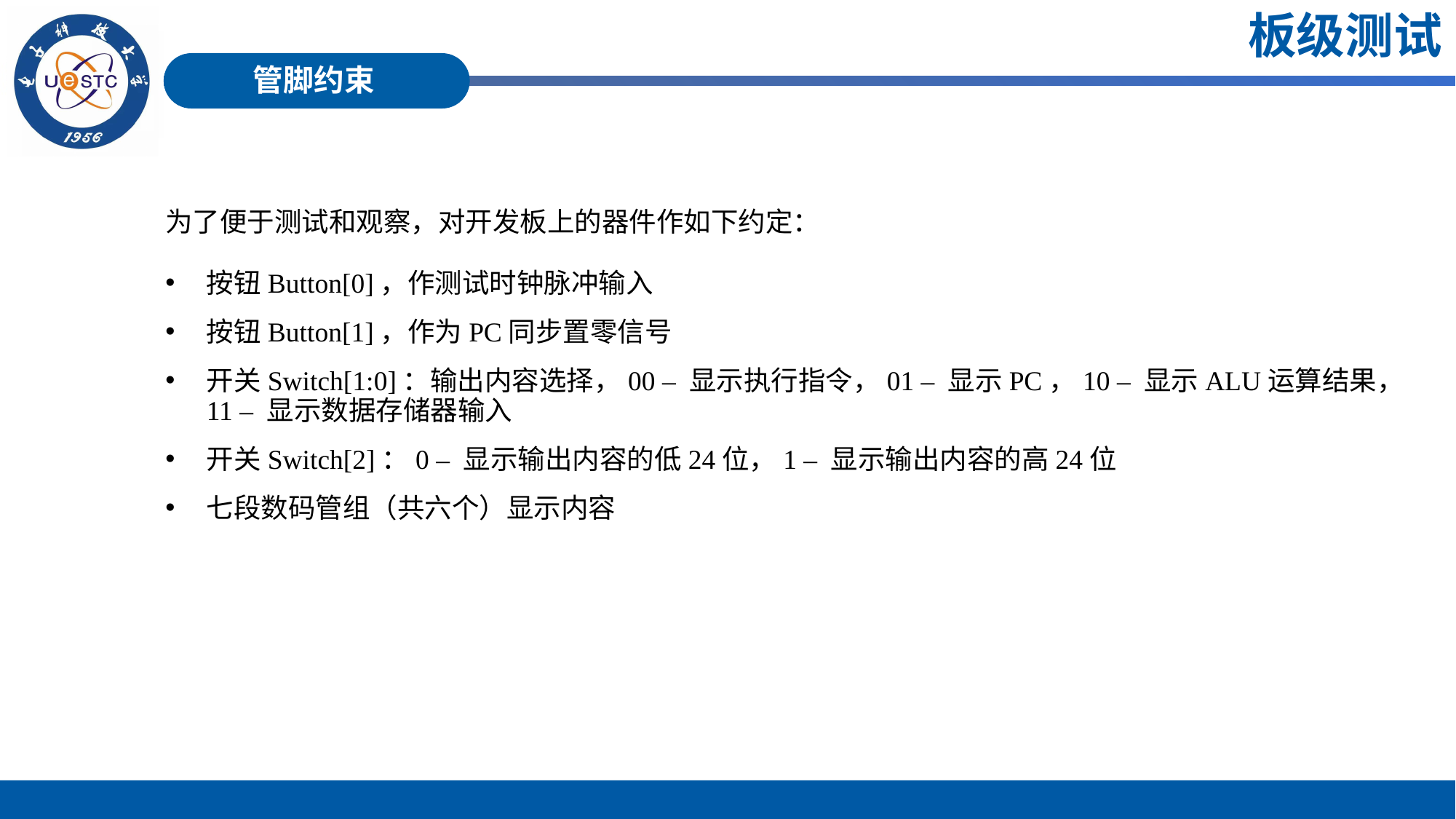

板级测试

管脚约束
	为了便于测试和观察，对开发板上的器件作如下约定：

按钮Button[0]，作测试时钟脉冲输入
按钮Button[1]，作为PC同步置零信号
开关Switch[1:0]：输出内容选择，00 – 显示执行指令，01 – 显示PC，10 – 显示ALU运算结果，11 – 显示数据存储器输入
开关Switch[2]：0 – 显示输出内容的低24位，1 – 显示输出内容的高24位
七段数码管组（共六个）显示内容